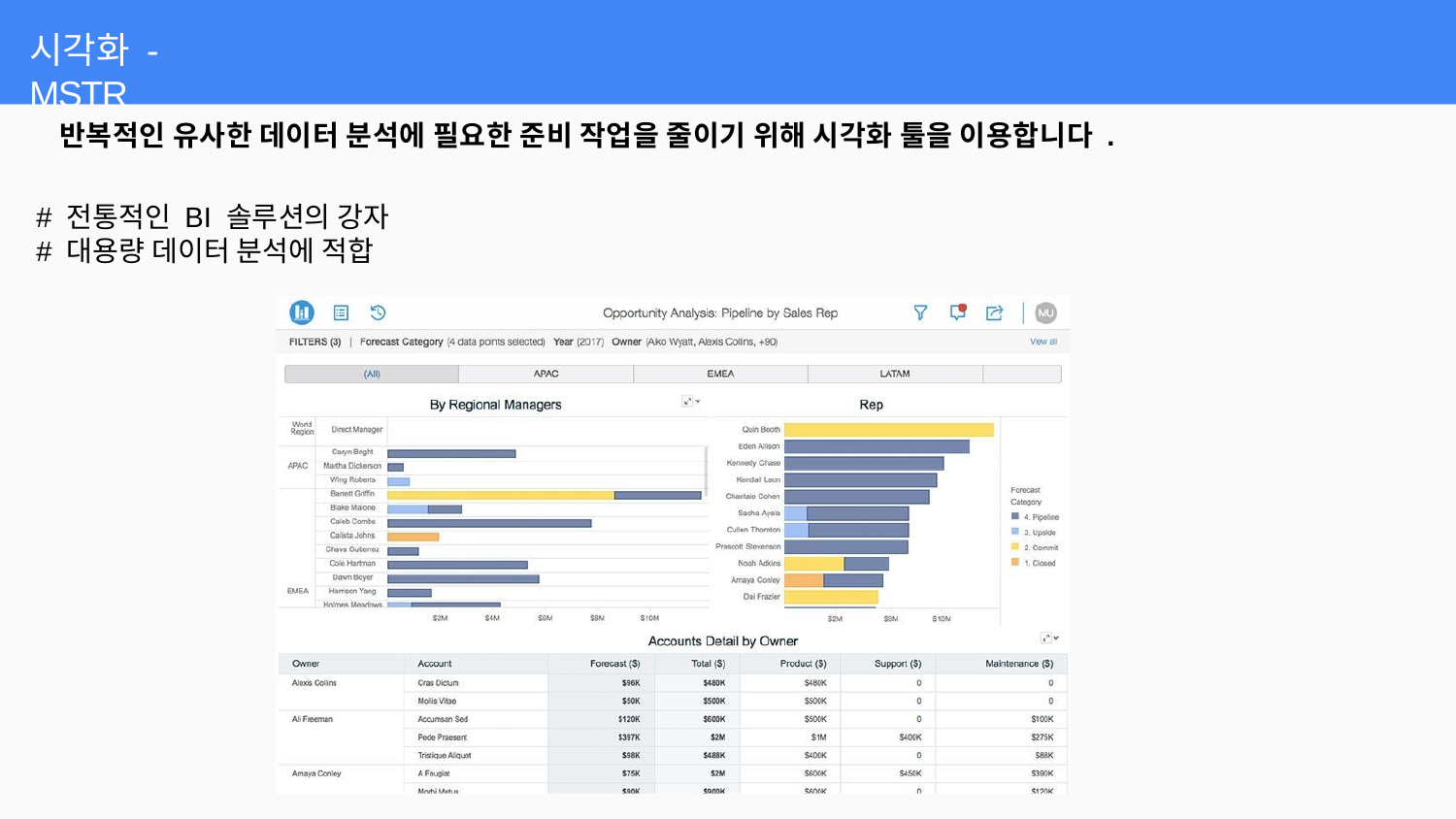

시각화 - MSTR
반복적인 유사한 데이터 분석에 필요한 준비 작업을 줄이기 위해 시각화 툴을 이용합니다 .

# 전통적인 BI 솔루션의 강자
# 대용량 데이터 분석에 적합